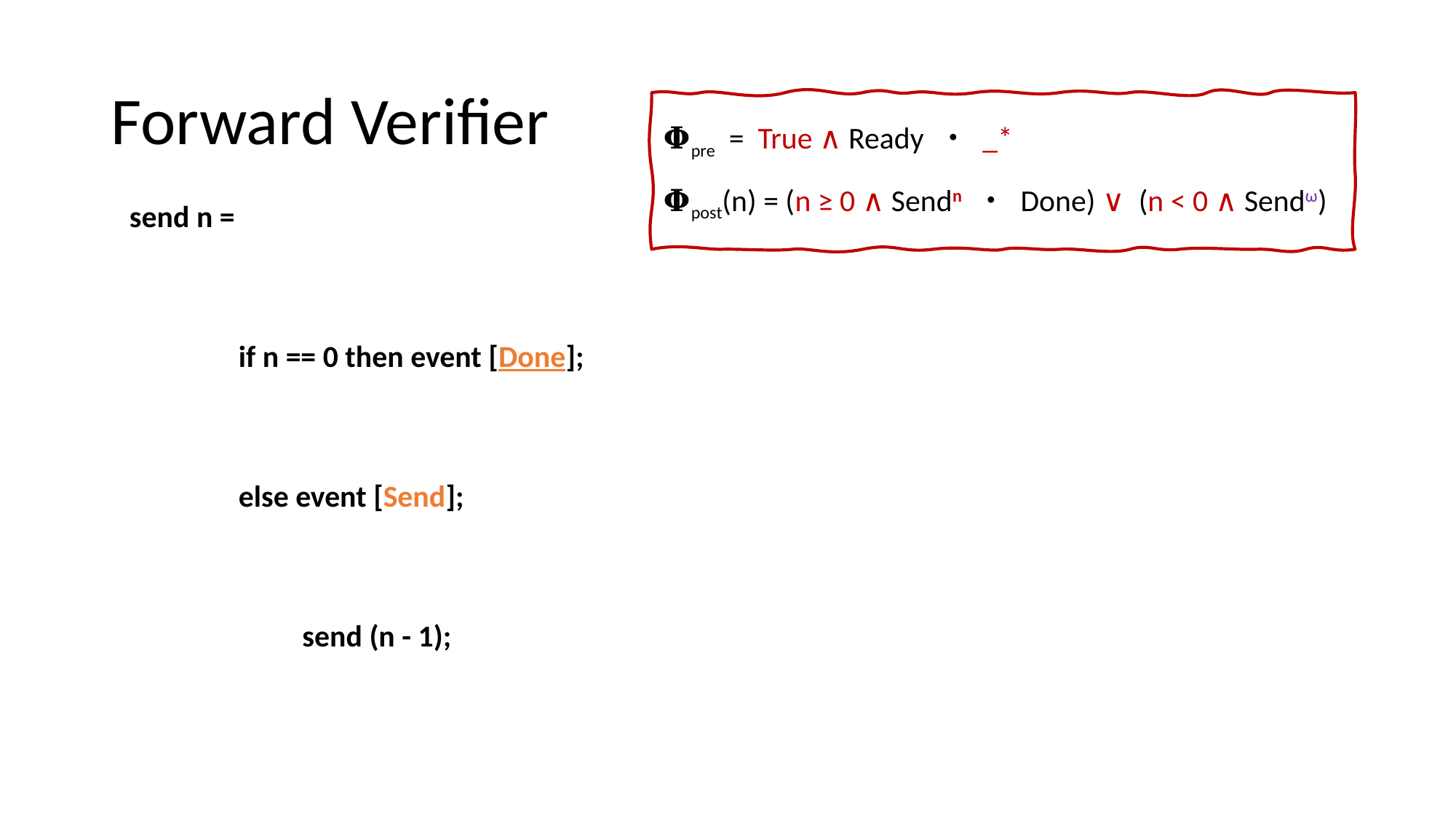

# Forward Verifier
𝚽pre  =  True ∧ Ready ・ _*
𝚽post(n) = (n ≥ 0 ∧ Sendn ・ Done) ∨  (n < 0 ∧ Sendω)

send n =

	if n == 0 then event [Done];

	else event [Send];

                         send (n - 1);